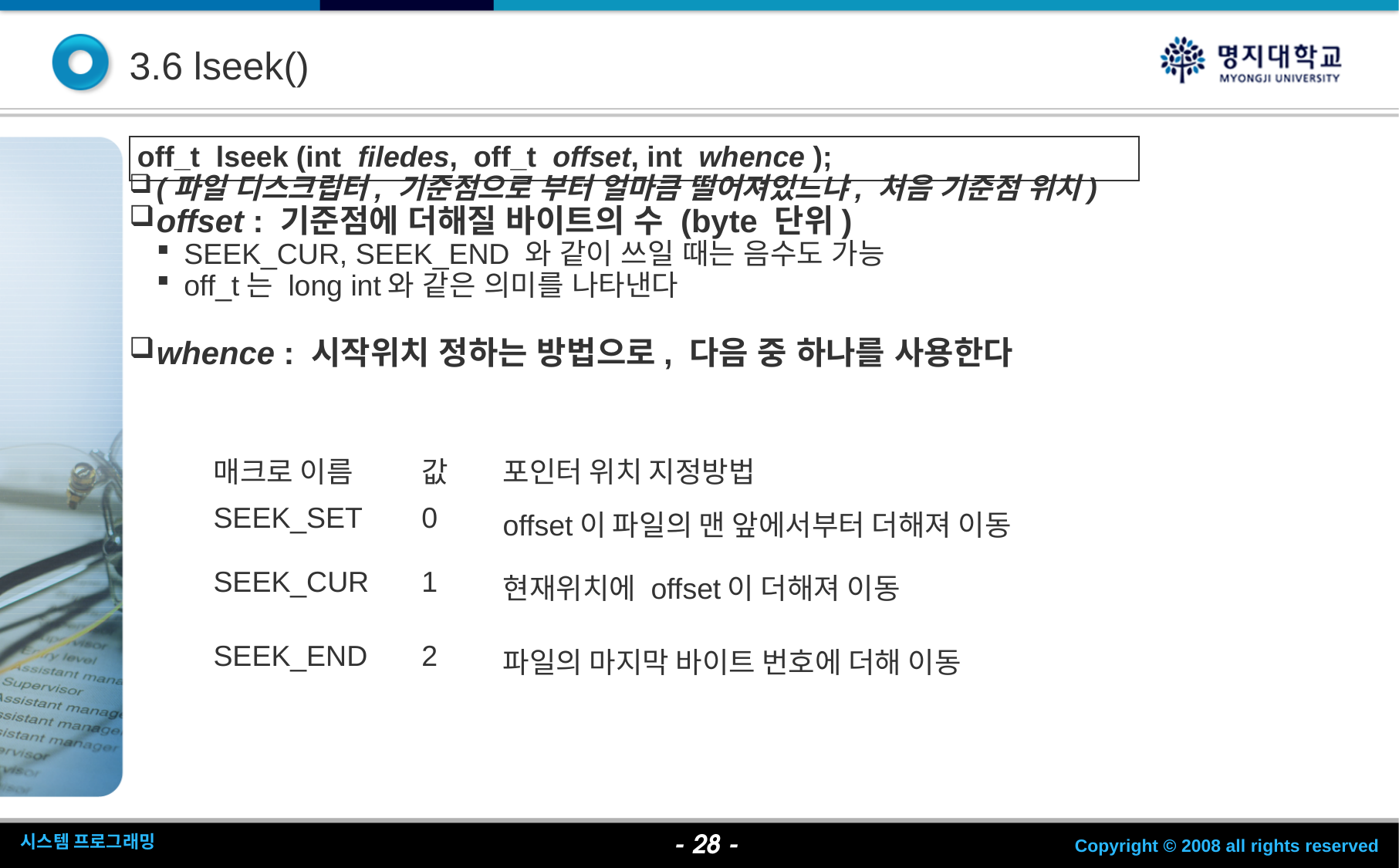

3.6 lseek()
 off_t  lseek (int  filedes,  off_t  offset, int  whence );
(파일 디스크립터, 기준점으로 부터 얼마큼 떨어져있느냐, 처음 기준점 위치)
offset : 기준점에 더해질 바이트의 수 (byte 단위)
SEEK_CUR, SEEK_END 와 같이 쓰일 때는 음수도 가능
off_t는 long int와 같은 의미를 나타낸다

whence : 시작위치 정하는 방법으로, 다음 중 하나를 사용한다

| 매크로 이름 | 값 | 포인터 위치 지정방법 |
| --- | --- | --- |
| SEEK\_SET | 0 | offset이 파일의 맨 앞에서부터 더해져 이동 |
| SEEK\_CUR | 1 | 현재위치에 offset이 더해져 이동 |
| SEEK\_END | 2 | 파일의 마지막 바이트 번호에 더해 이동 |
- 28 -